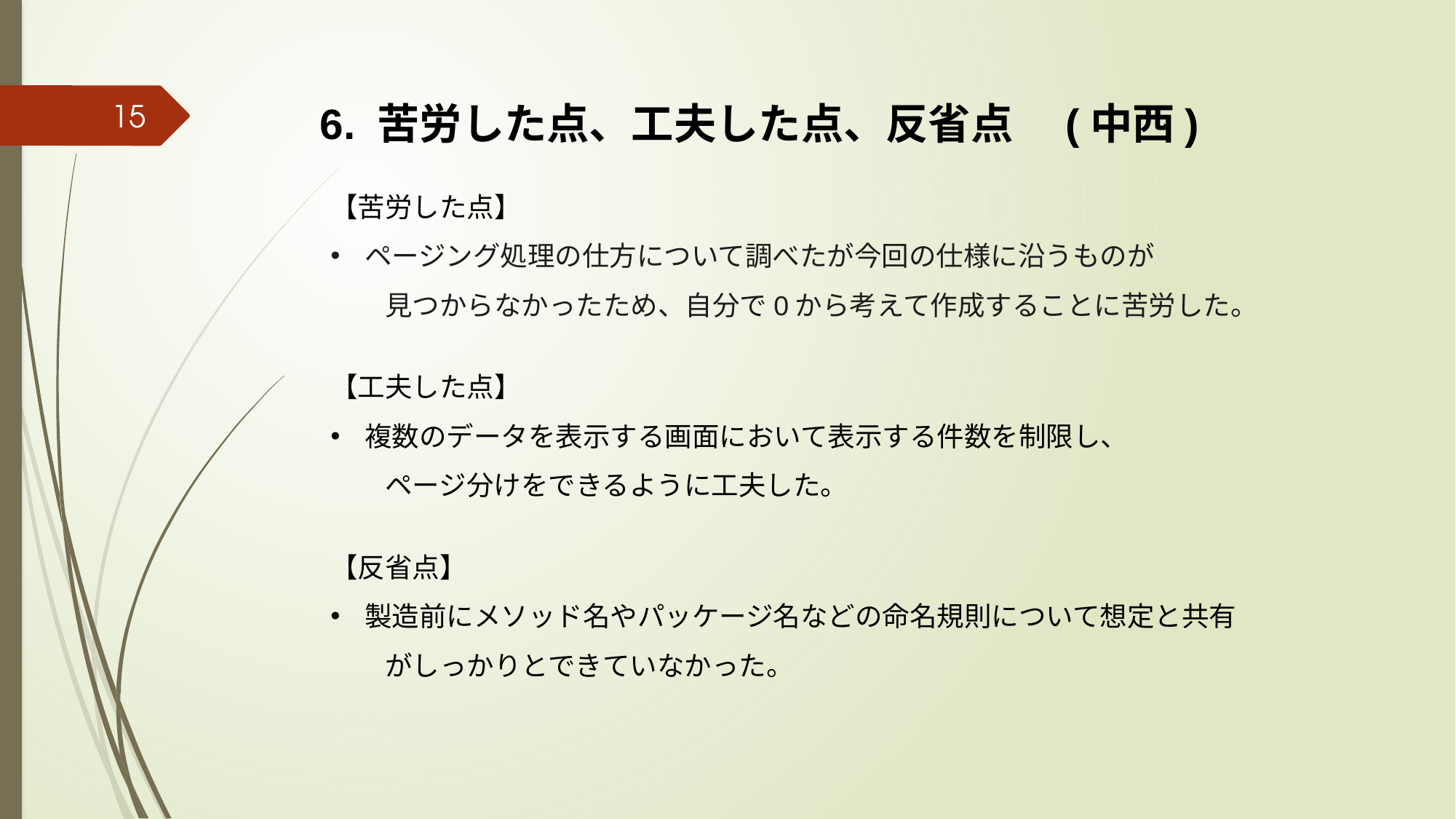

6. 苦労した点、工夫した点、反省点　(中西)
15
【苦労した点】
ページング処理の仕方について調べたが今回の仕様に沿うものが
　　見つからなかったため、自分で0から考えて作成することに苦労した。

【工夫した点】
複数のデータを表示する画面において表示する件数を制限し、
　　ページ分けをできるように工夫した。

【反省点】
製造前にメソッド名やパッケージ名などの命名規則について想定と共有
　　がしっかりとできていなかった。